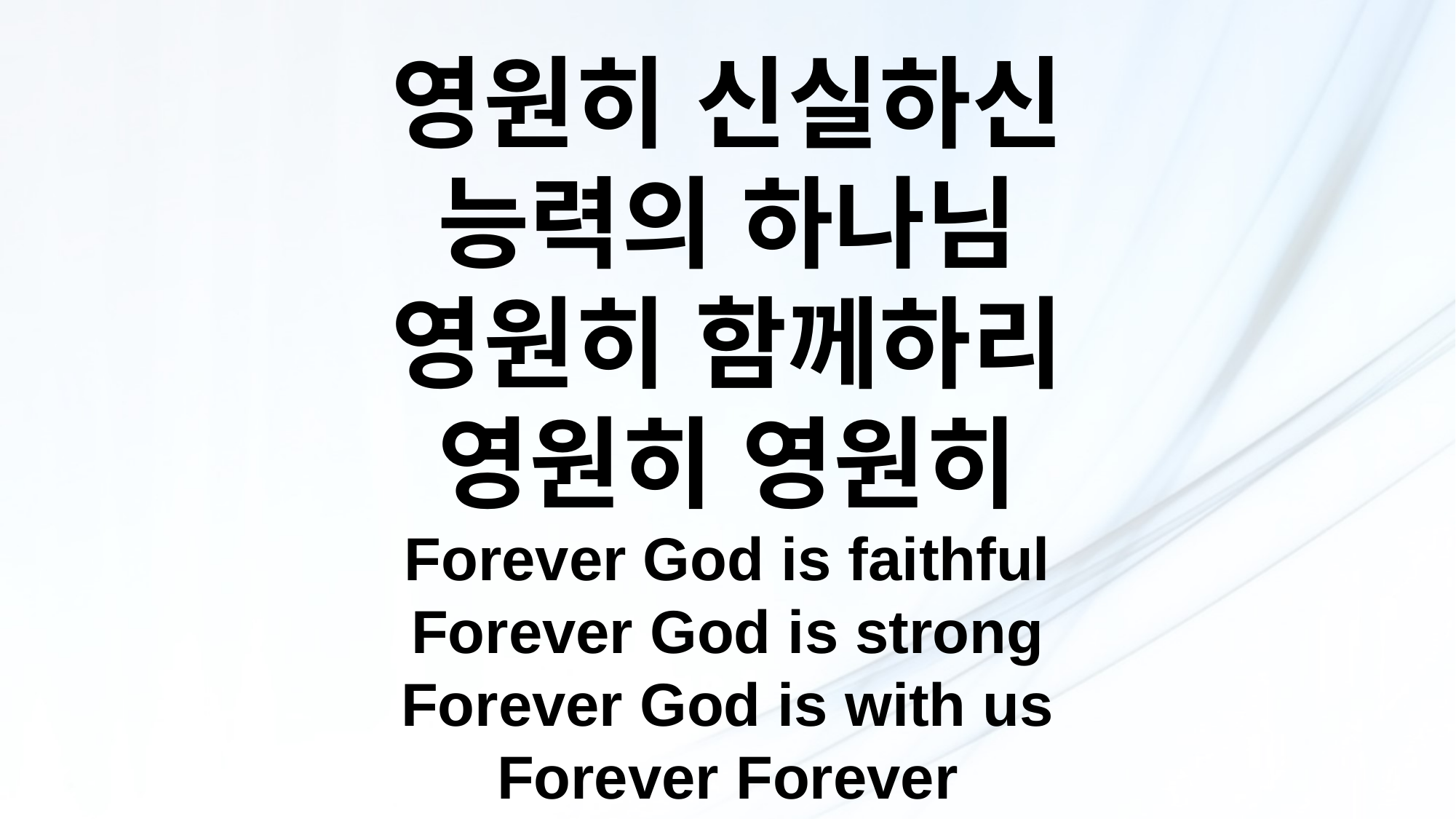

영원히 신실하신
능력의 하나님
영원히 함께하리
영원히 영원히
Forever God is faithful
Forever God is strong
Forever God is with us
Forever Forever